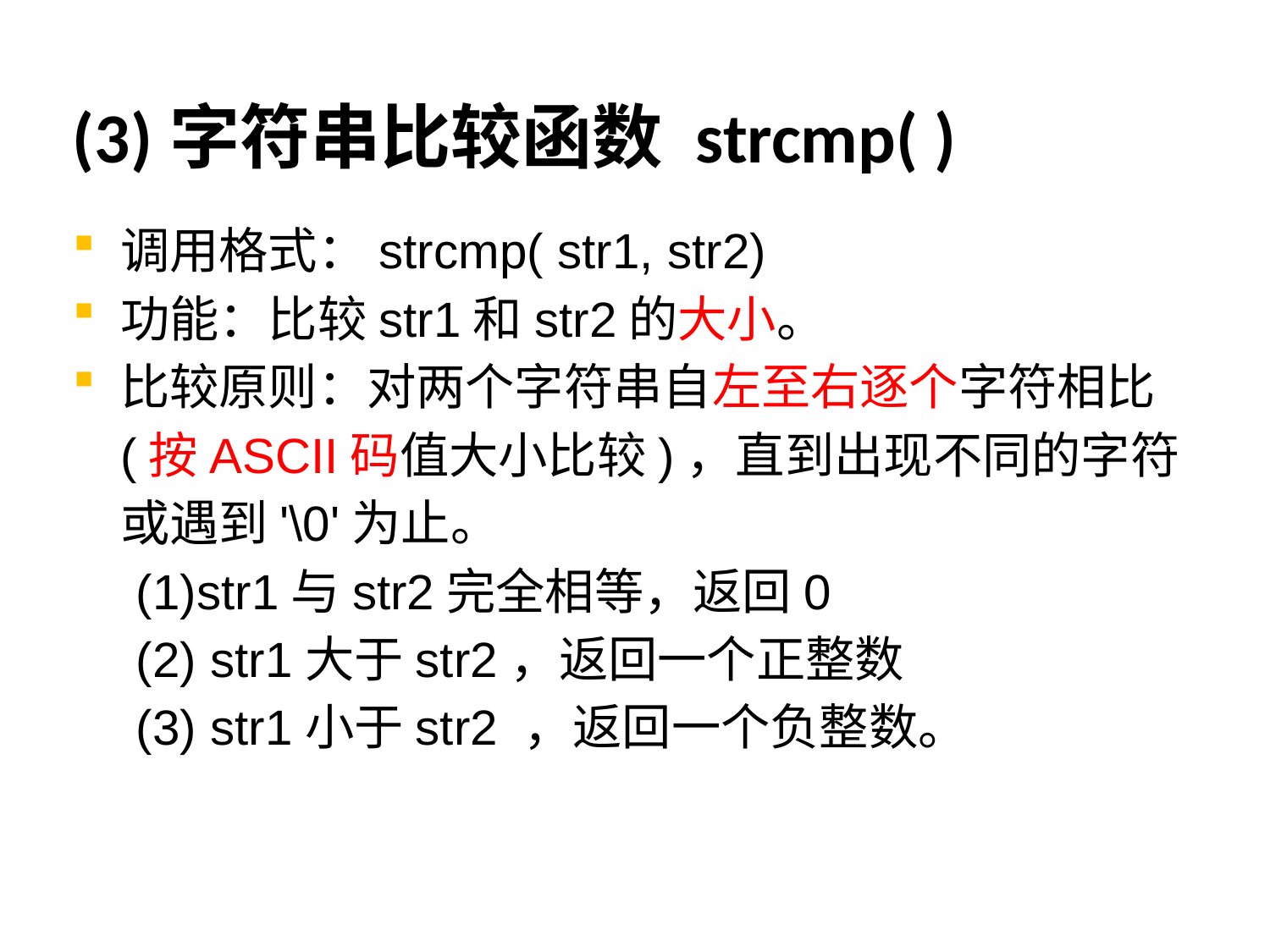

# (3)字符串比较函数 strcmp( )
调用格式：strcmp( str1, str2)
功能：比较str1和str2的大小。
比较原则：对两个字符串自左至右逐个字符相比(按ASCII码值大小比较)，直到出现不同的字符或遇到'\0'为止。
(1)str1与str2完全相等，返回0
(2) str1大于str2，返回一个正整数
(3) str1小于str2 ，返回一个负整数。